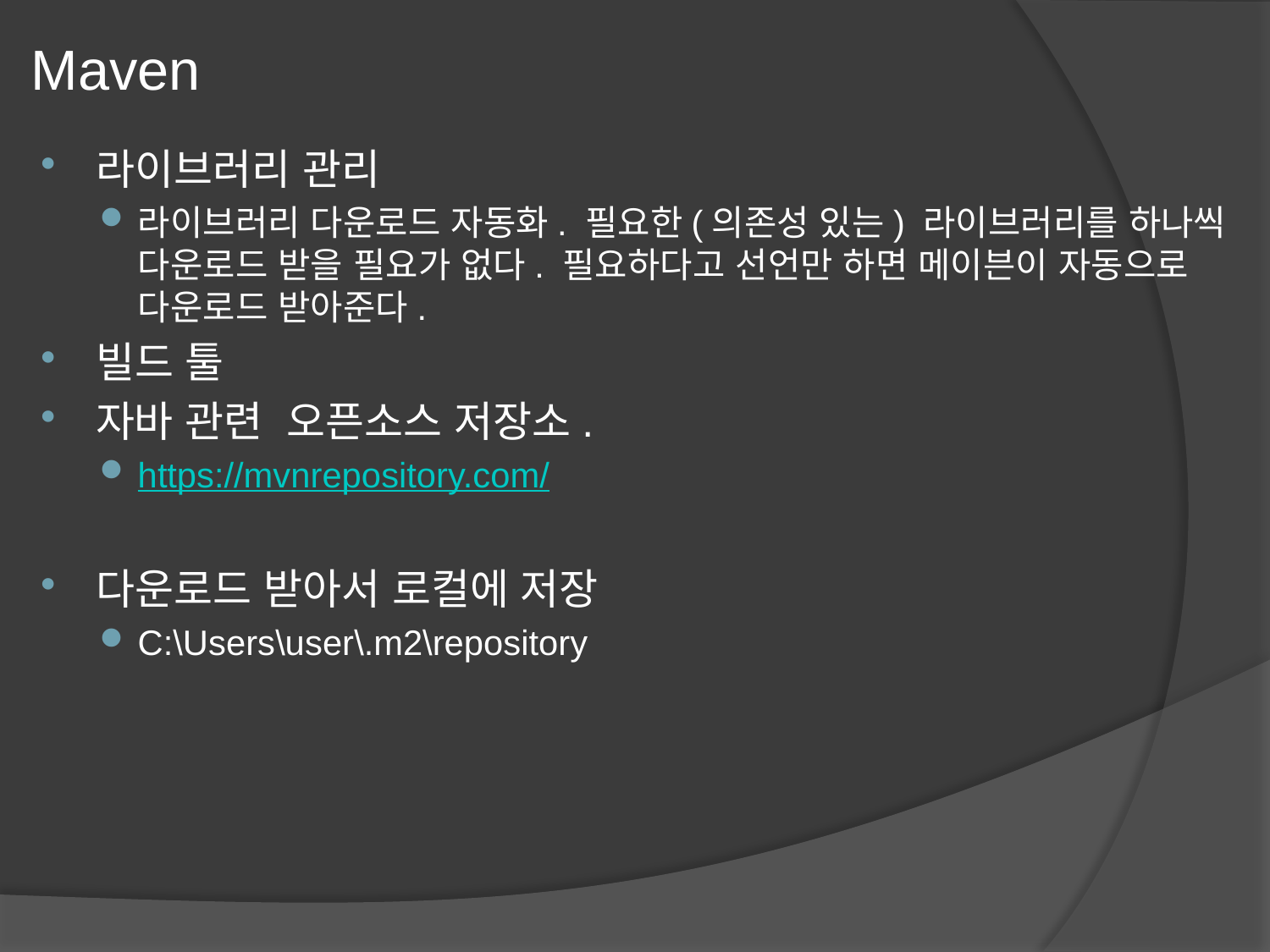

# Maven
라이브러리 관리
라이브러리 다운로드 자동화. 필요한(의존성 있는) 라이브러리를 하나씩 다운로드 받을 필요가 없다. 필요하다고 선언만 하면 메이븐이 자동으로 다운로드 받아준다.
빌드 툴
자바 관련  오픈소스 저장소.
https://mvnrepository.com/

다운로드 받아서 로컬에 저장
C:\Users\user\.m2\repository